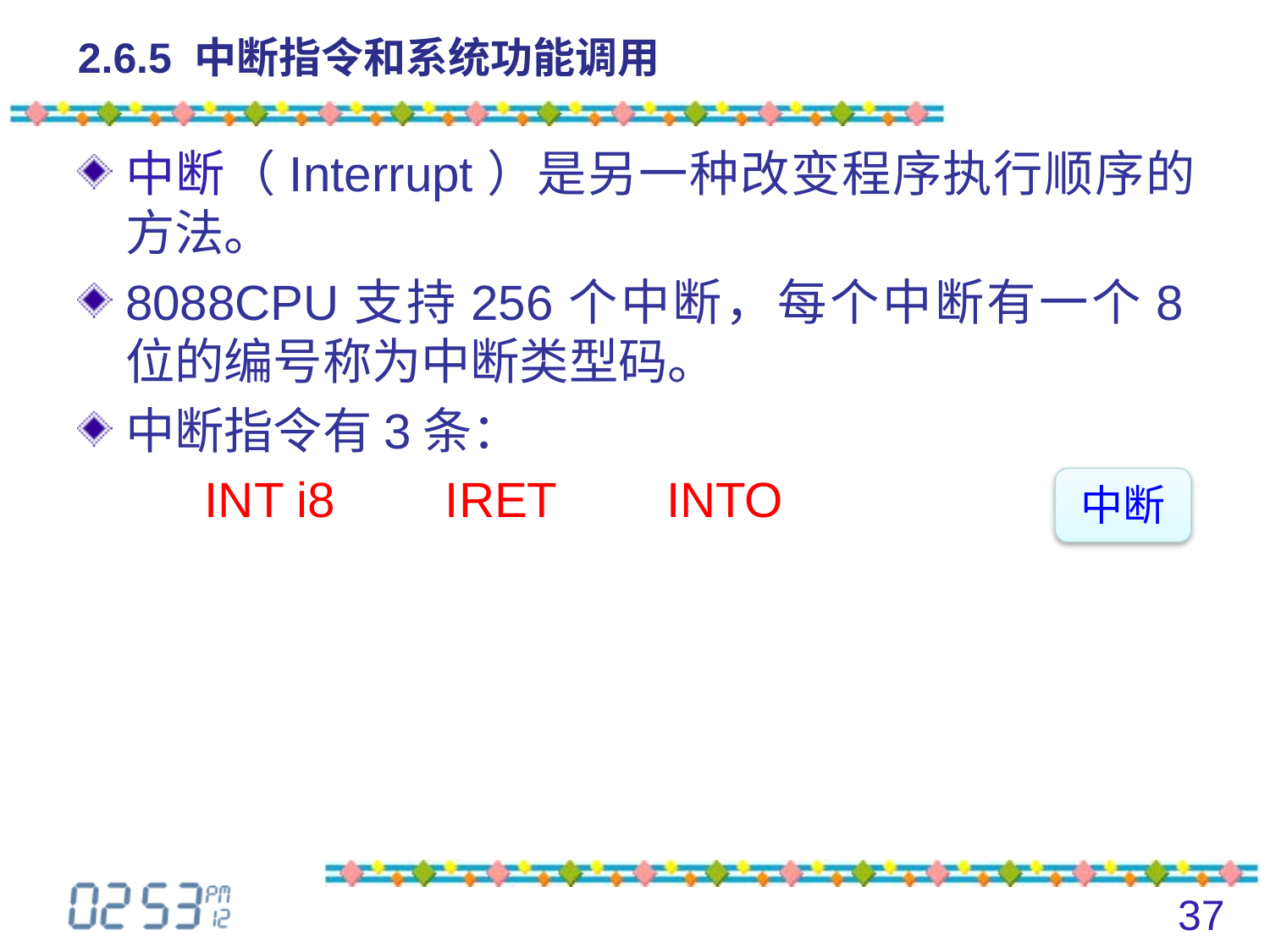

# 2.6.5 中断指令和系统功能调用
中断（Interrupt）是另一种改变程序执行顺序的方法。
8088CPU支持256个中断，每个中断有一个8位的编号称为中断类型码。
中断指令有3条：
	INT i8        IRET        INTO
中断